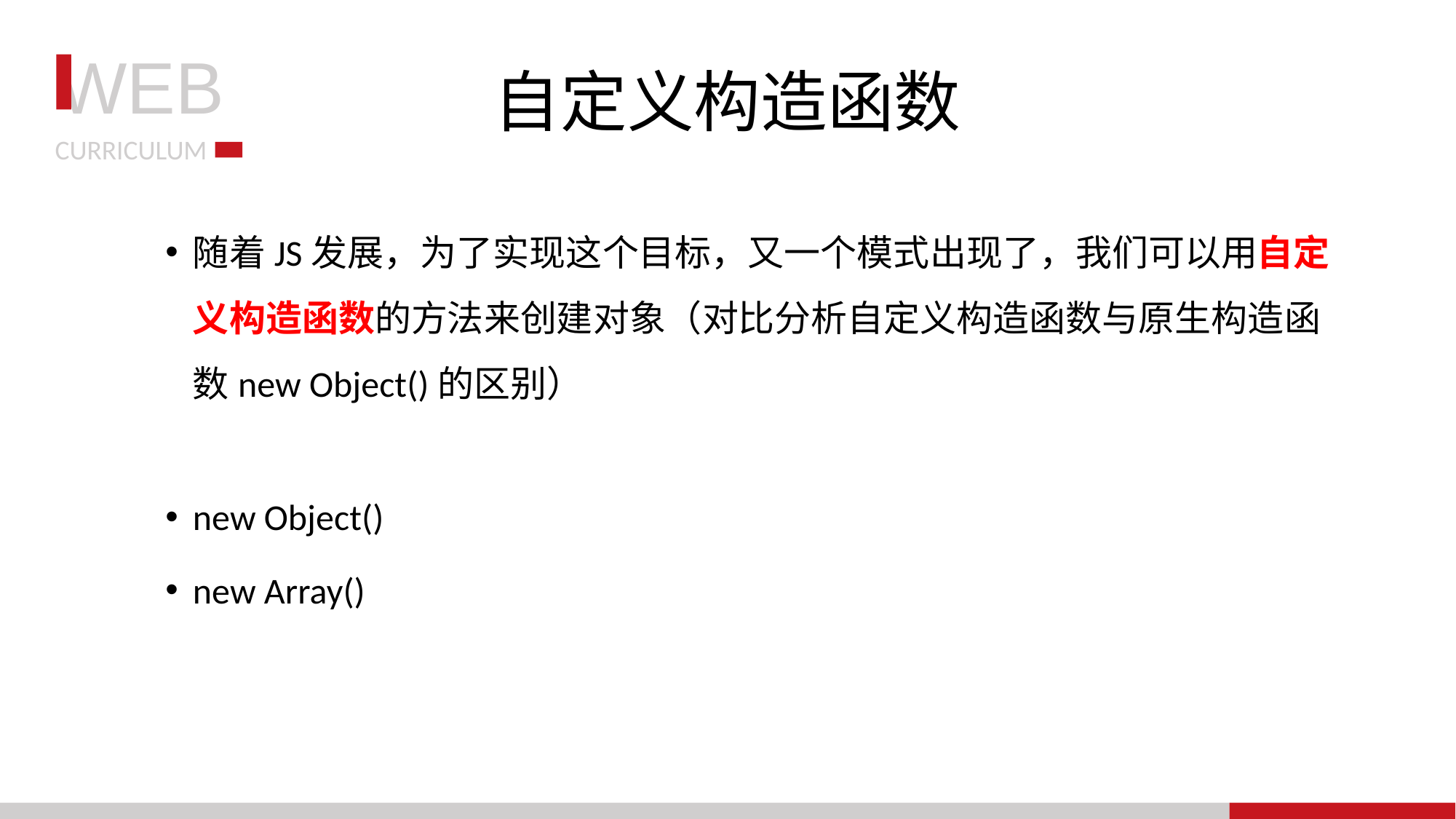

# 自定义构造函数
随着JS发展，为了实现这个目标，又一个模式出现了，我们可以用自定义构造函数的方法来创建对象（对比分析自定义构造函数与原生构造函数new Object()的区别）

new Object()
new Array()